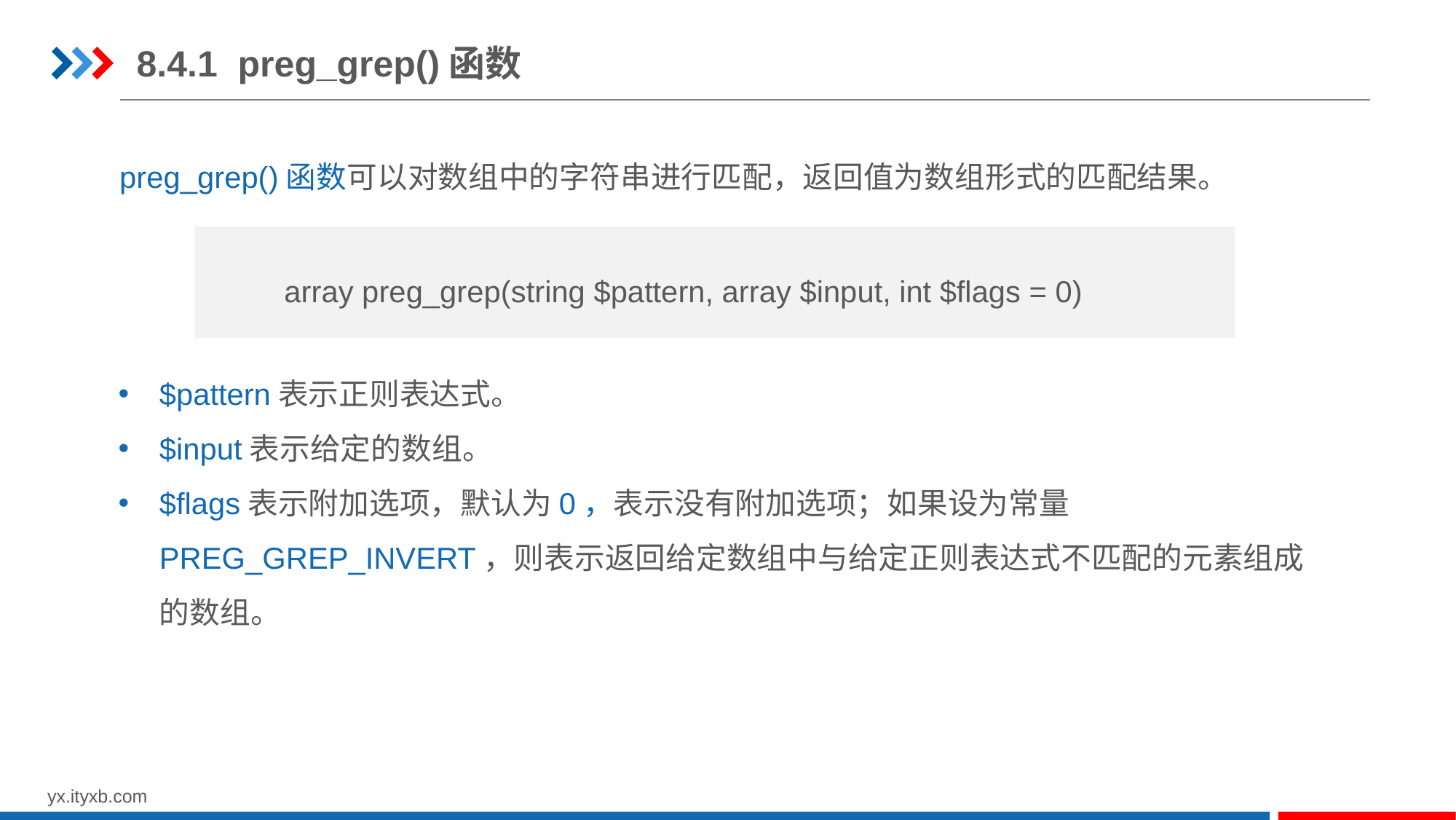

8.4.1  preg_grep()函数
preg_grep()函数可以对数组中的字符串进行匹配，返回值为数组形式的匹配结果。

array preg_grep(string $pattern, array $input, int $flags = 0)
$pattern表示正则表达式。
$input表示给定的数组。
$flags表示附加选项，默认为0，表示没有附加选项；如果设为常量PREG_GREP_INVERT，则表示返回给定数组中与给定正则表达式不匹配的元素组成的数组。